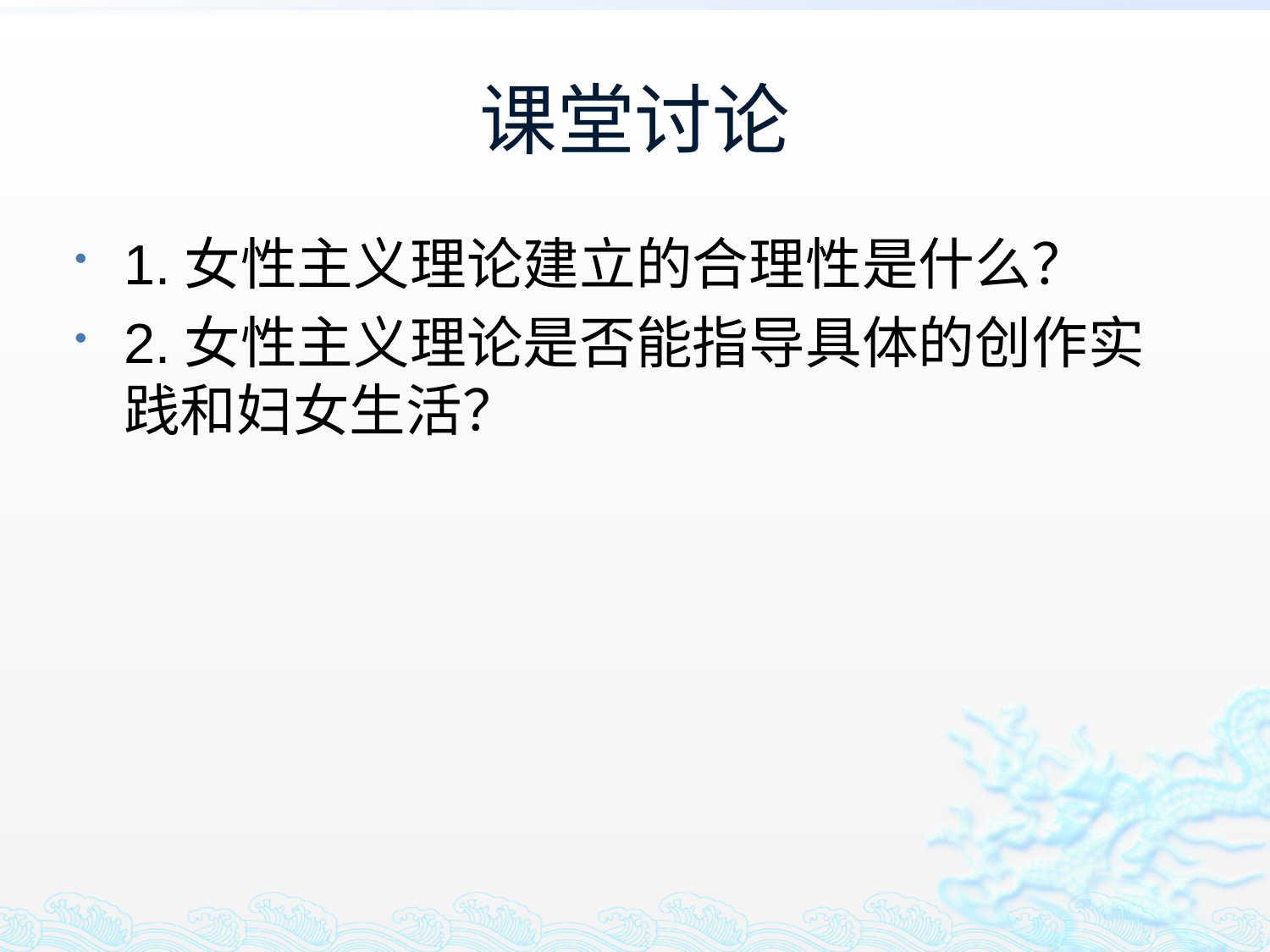

# 课堂讨论
1.女性主义理论建立的合理性是什么？
2.女性主义理论是否能指导具体的创作实践和妇女生活？